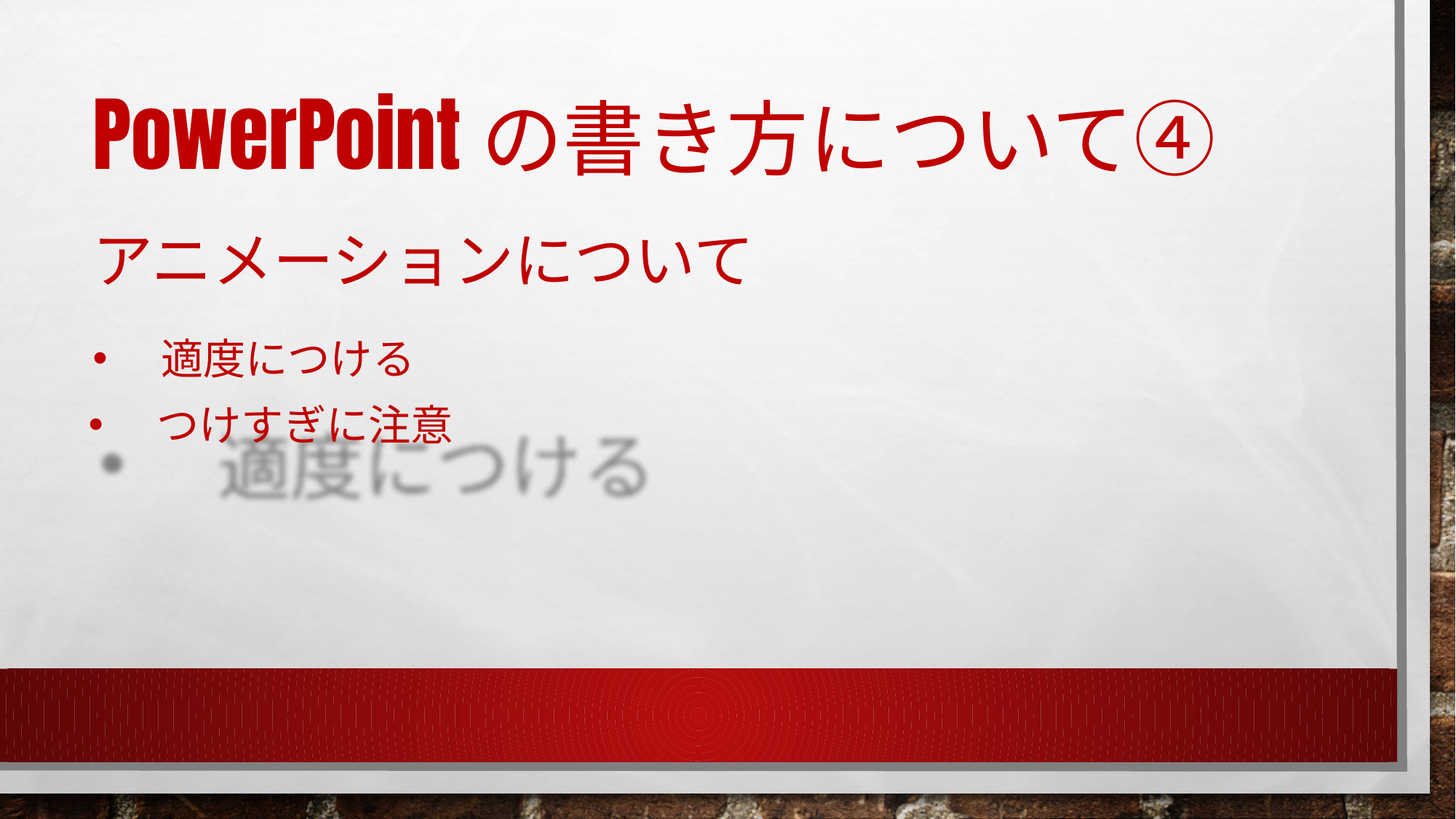

PowerPointの書き方について④
アニメーションについて
適度につける
つけすぎに注意